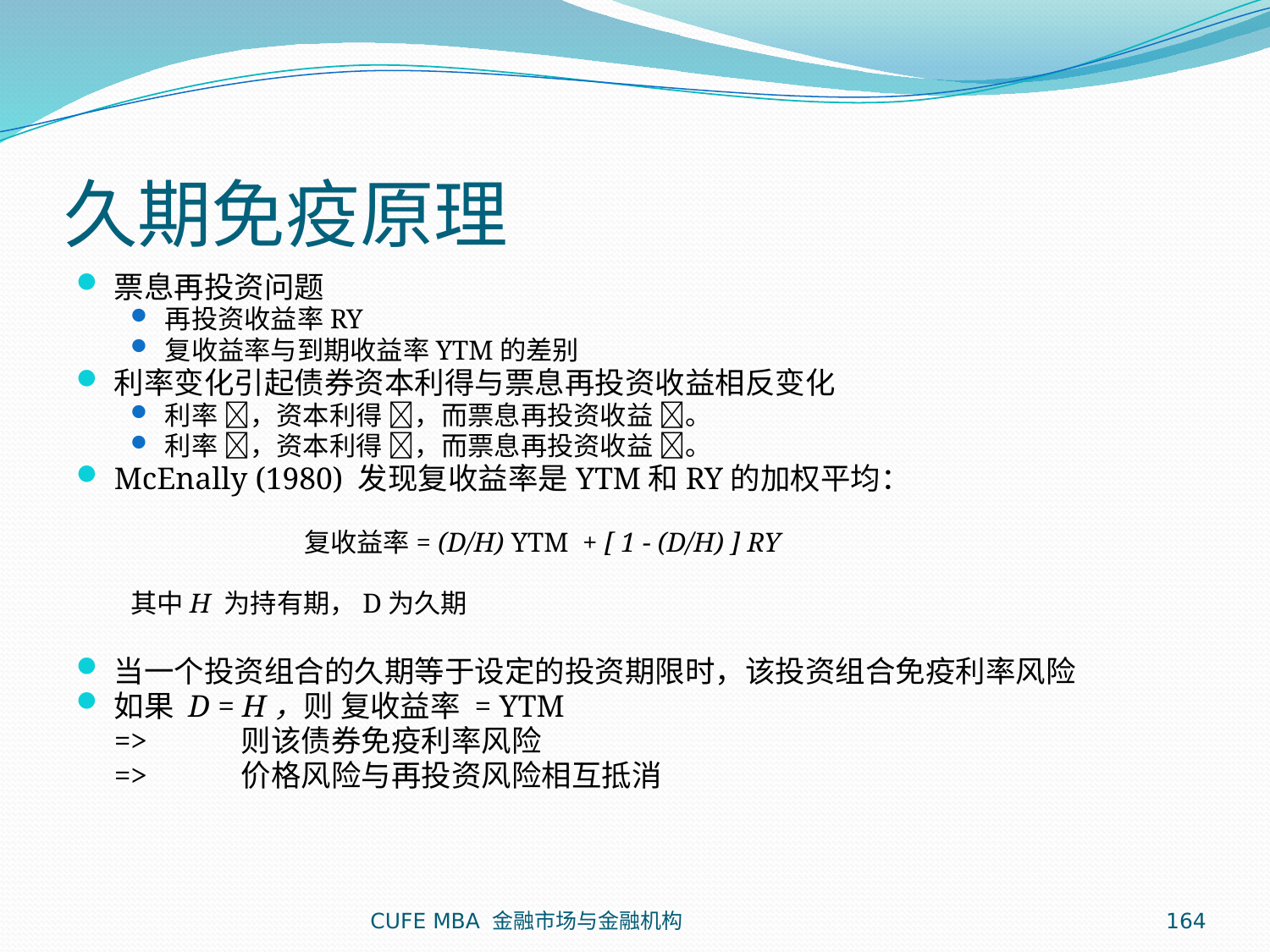

# 久期免疫原理
票息再投资问题
再投资收益率RY
复收益率与到期收益率YTM的差别
利率变化引起债券资本利得与票息再投资收益相反变化
利率 ↑，资本利得 ↓，而票息再投资收益 ↑。
利率 ↓，资本利得 ↑，而票息再投资收益 ↓。
McEnally (1980) 发现复收益率是YTM和RY的加权平均：

		 复收益率= (D/H) YTM  + [ 1 - (D/H) ] RY

其中H 为持有期，D为久期

当一个投资组合的久期等于设定的投资期限时，该投资组合免疫利率风险
如果 D = H，则 复收益率 = YTM
	=>	则该债券免疫利率风险
	=>	价格风险与再投资风险相互抵消
CUFE MBA 金融市场与金融机构
164